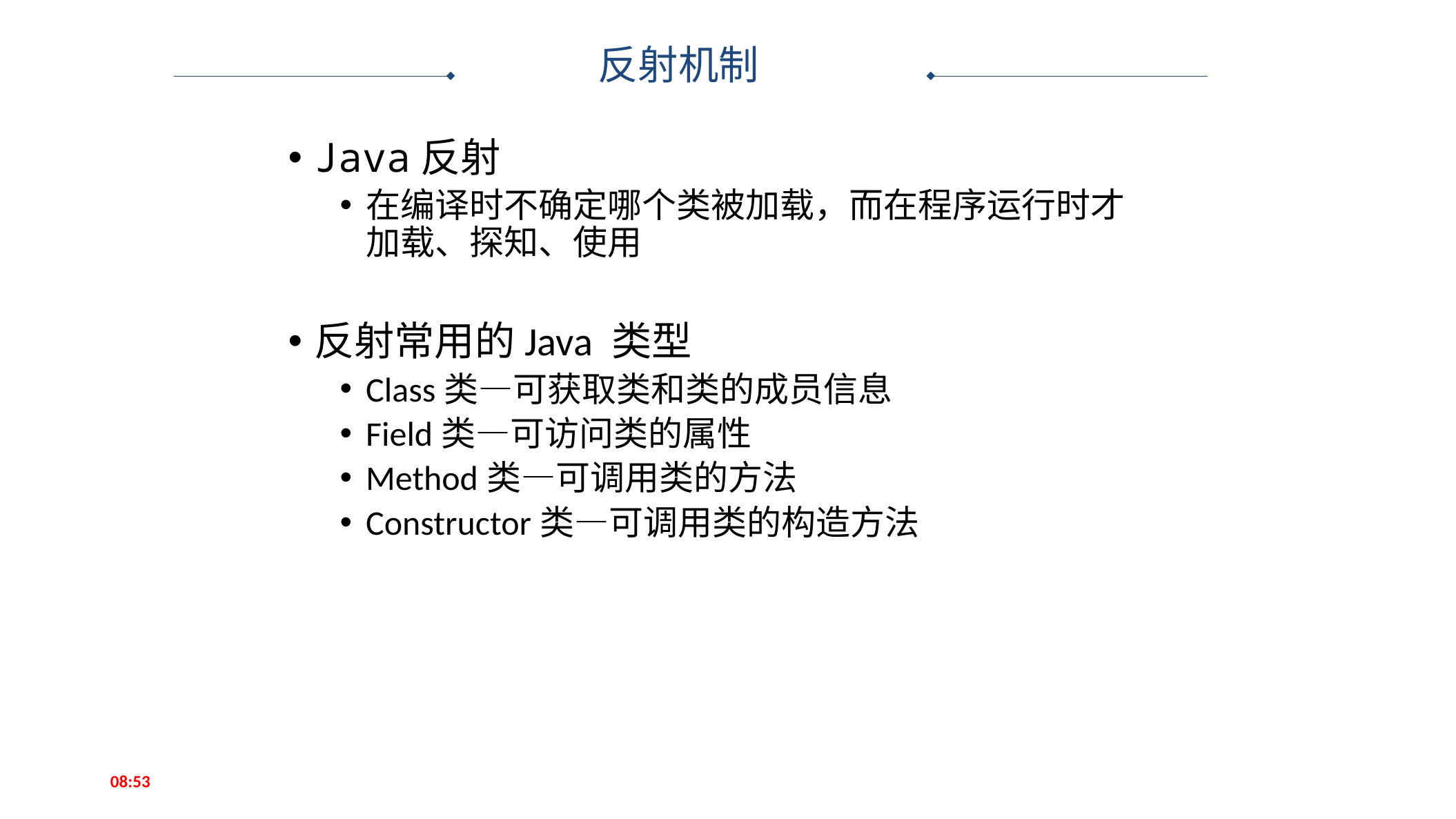

反射机制
Java反射
在编译时不确定哪个类被加载，而在程序运行时才加载、探知、使用

反射常用的Java 类型
Class类—可获取类和类的成员信息
Field类—可访问类的属性
Method类—可调用类的方法
Constructor类—可调用类的构造方法

08:53